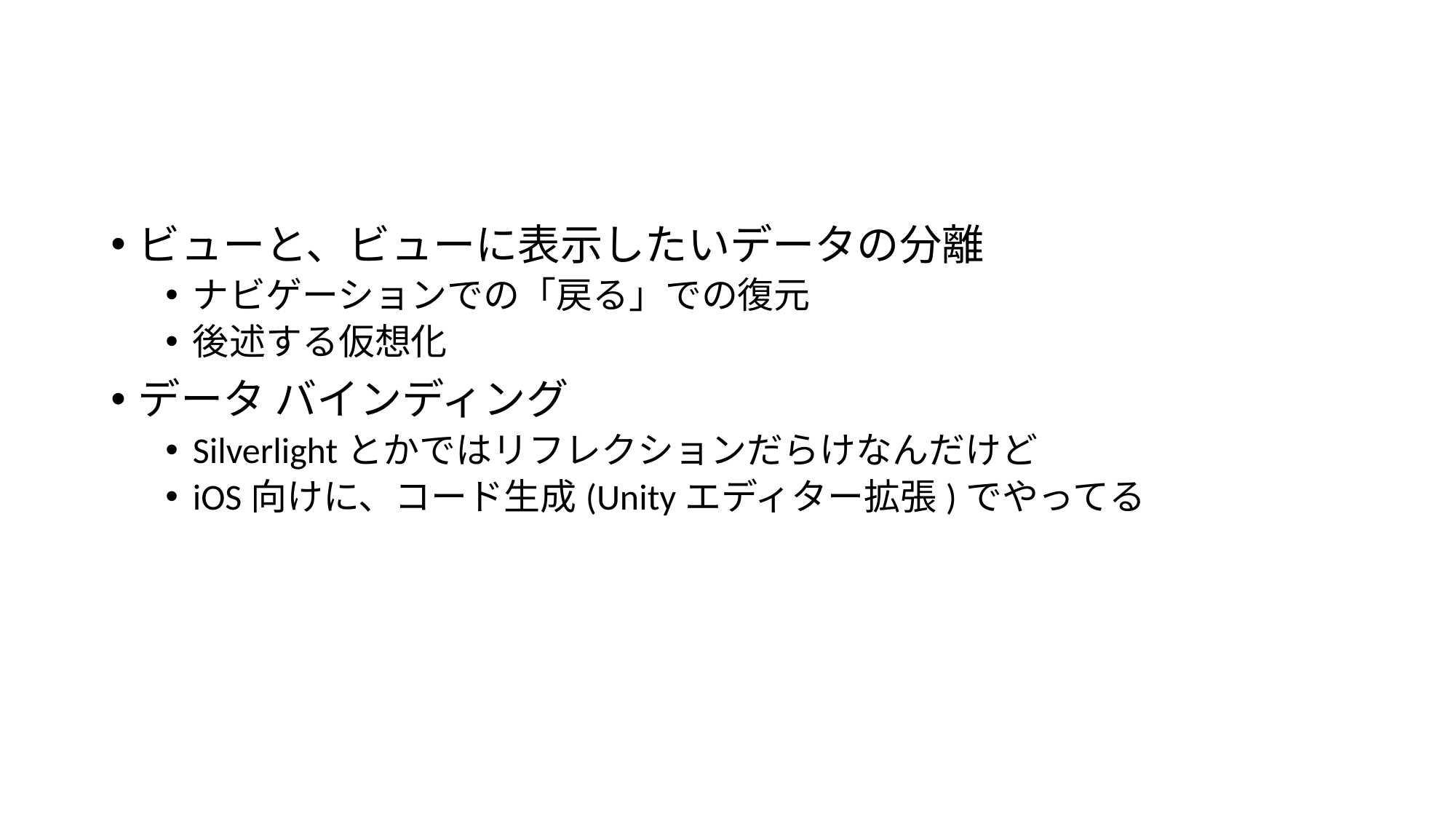

#
ビューと、ビューに表示したいデータの分離
ナビゲーションでの「戻る」での復元
後述する仮想化
データ バインディング
Silverlightとかではリフレクションだらけなんだけど
iOS向けに、コード生成(Unityエディター拡張)でやってる